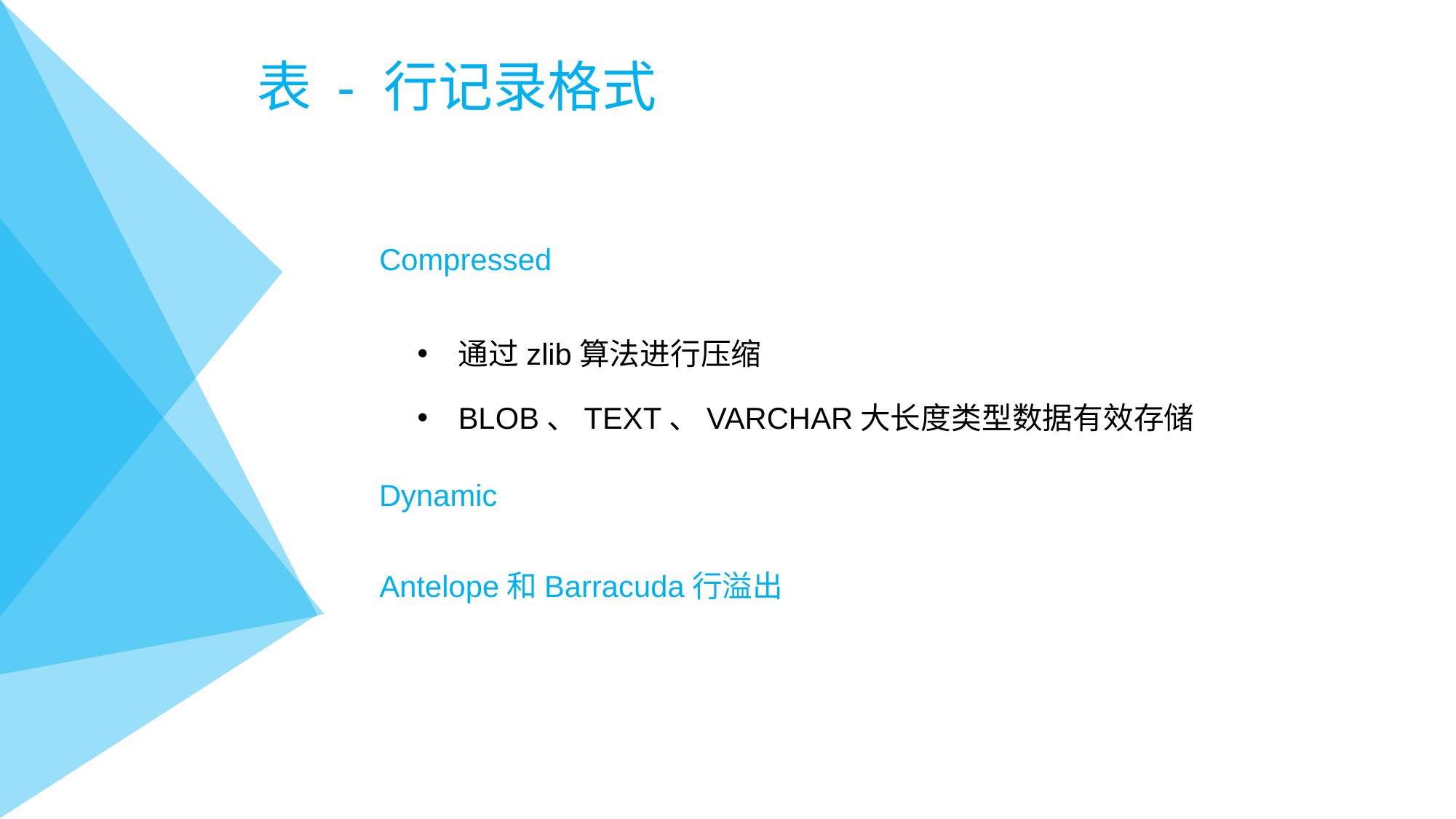

# 表 - 行记录格式
Compressed

通过zlib算法进行压缩
BLOB、TEXT、VARCHAR大长度类型数据有效存储
Dynamic
Antelope和Barracuda行溢出